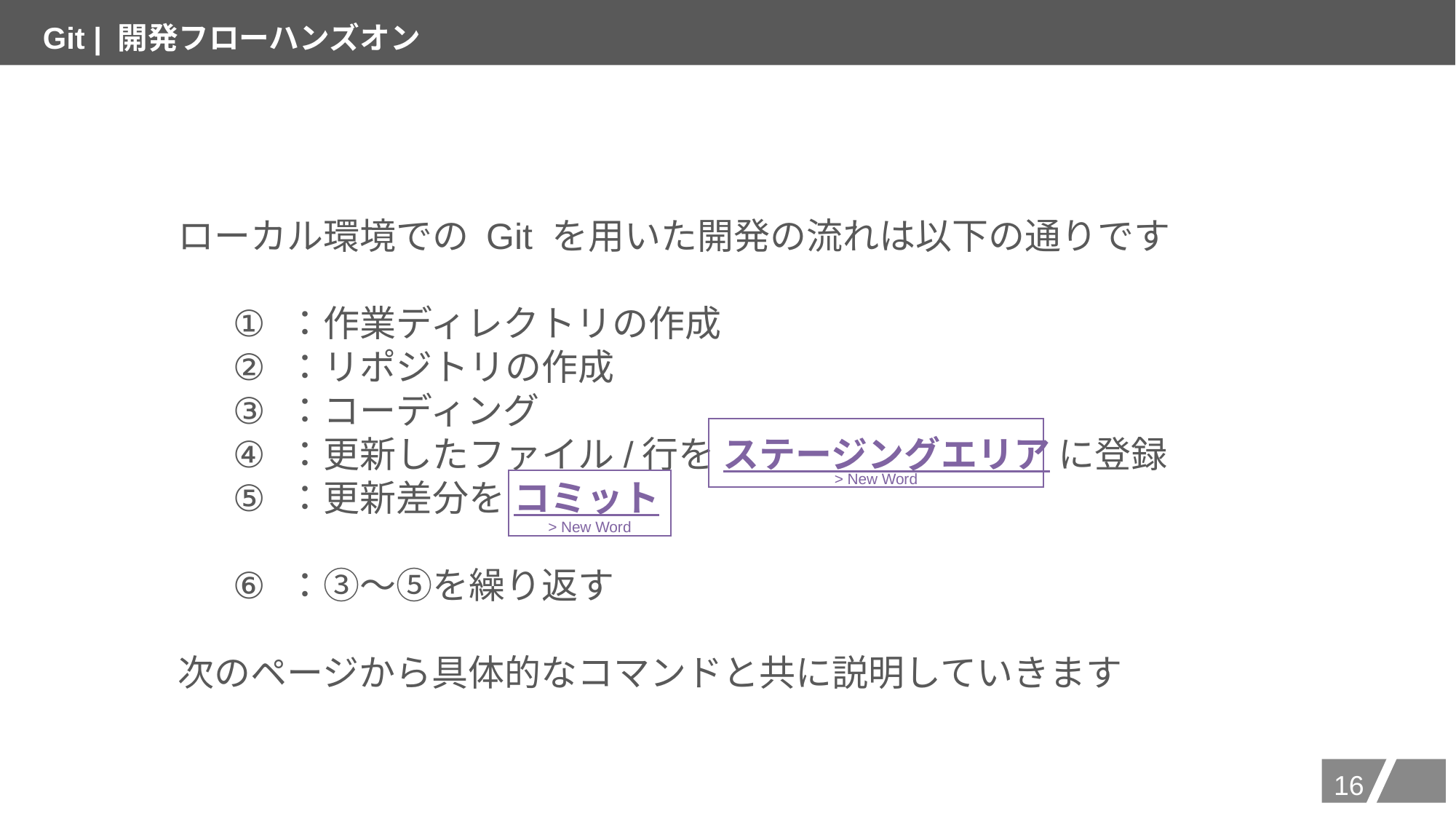

Git | 開発フローハンズオン
ローカル環境での Git を用いた開発の流れは以下の通りです

：作業ディレクトリの作成
：リポジトリの作成
：コーディング
：更新したファイル/行を ステージングエリア に登録
：更新差分を コミット

：③～⑤を繰り返す

次のページから具体的なコマンドと共に説明していきます
> New Word
> New Word
16